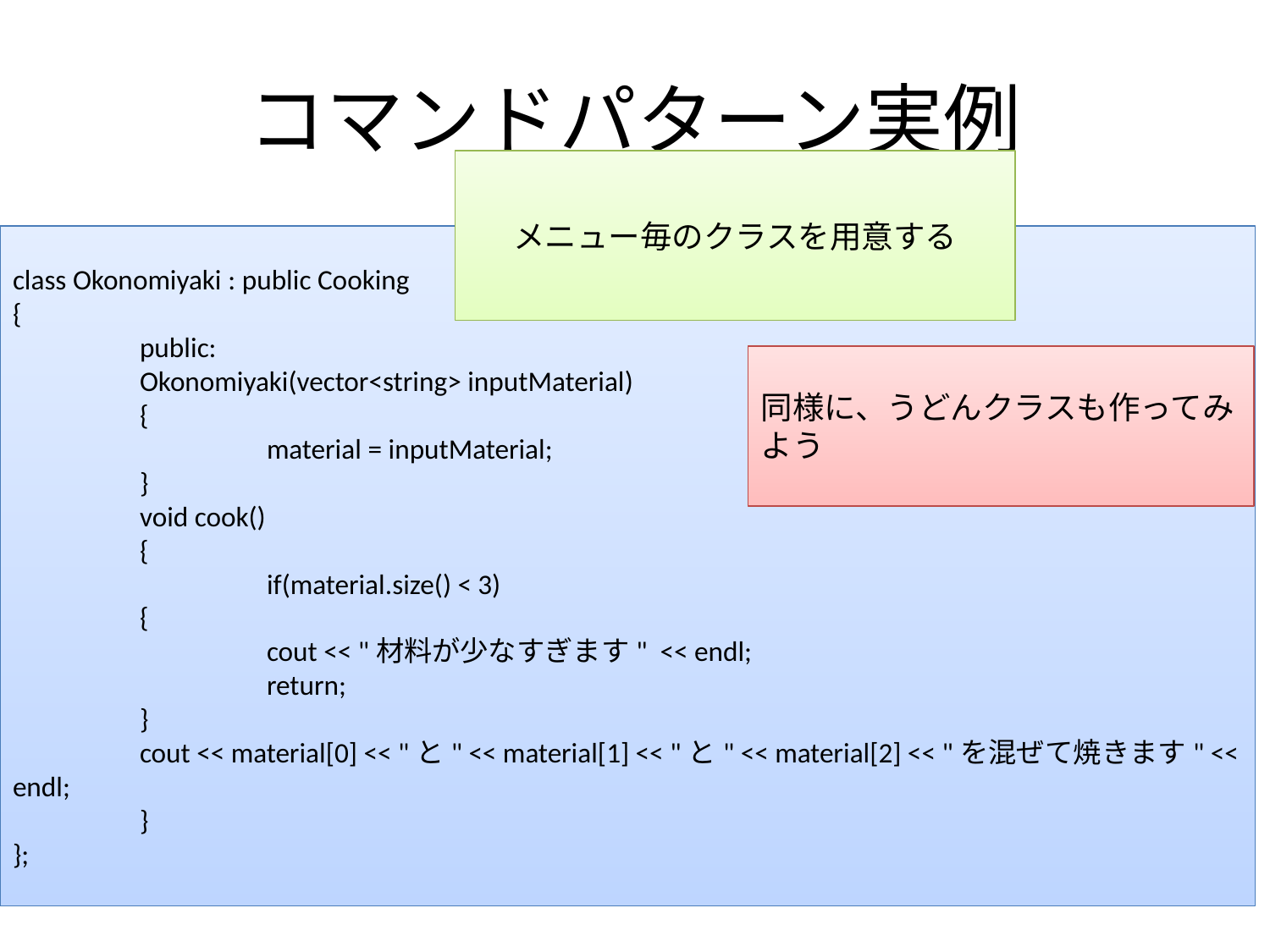

# コマンドパターン実例
メニュー毎のクラスを用意する
class Okonomiyaki : public Cooking
{
	public:
	Okonomiyaki(vector<string> inputMaterial)
	{
		material = inputMaterial;
	}
	void cook()
	{
		if(material.size() < 3)
	{
		cout << "材料が少なすぎます"  << endl;
		return;
	}
	cout << material[0] << "と" << material[1] << "と" << material[2] << "を混ぜて焼きます" << endl;
	}
};
同様に、うどんクラスも作ってみよう